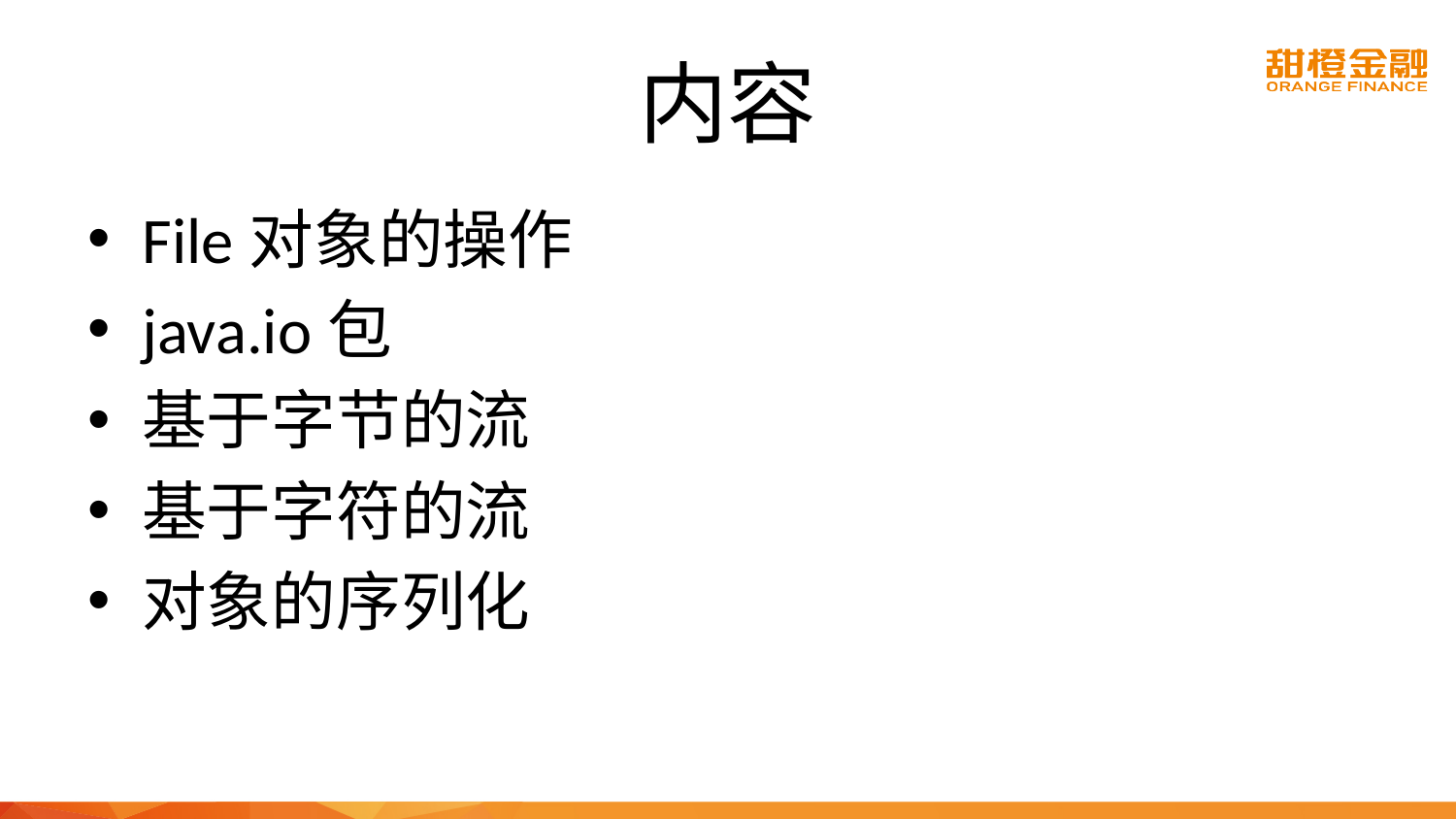

# 内容
File对象的操作
java.io包
基于字节的流
基于字符的流
对象的序列化